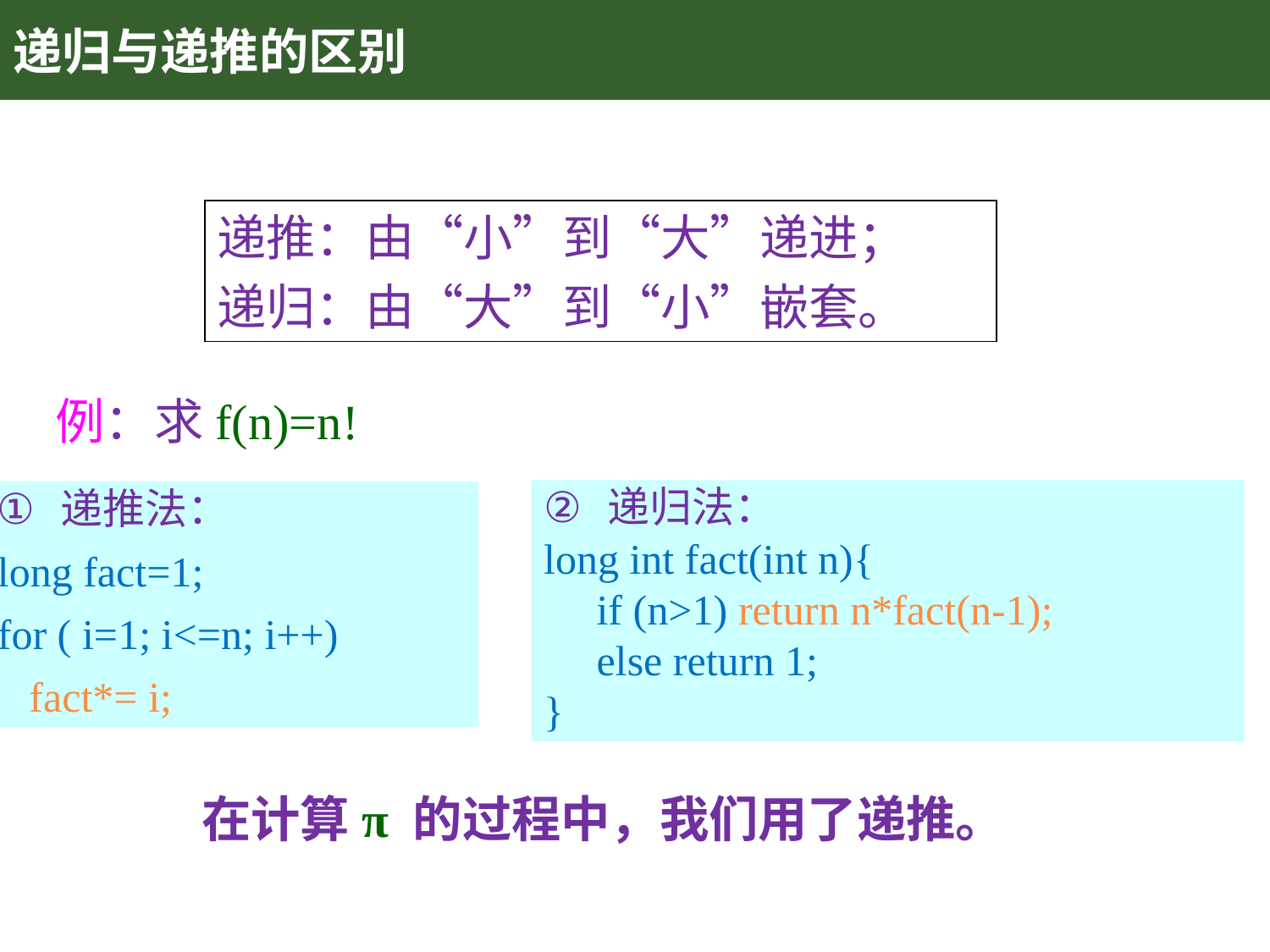

# 递归与递推的区别
递推：由“小”到“大”递进；
递归：由“大”到“小”嵌套。
例：求f(n)=n!
递归法：
long int fact(int n){
     if (n>1) return n*fact(n-1);
     else return 1;
}
递推法：
long fact=1;
for ( i=1; i<=n; i++)
   fact*= i;
在计算π 的过程中，我们用了递推。